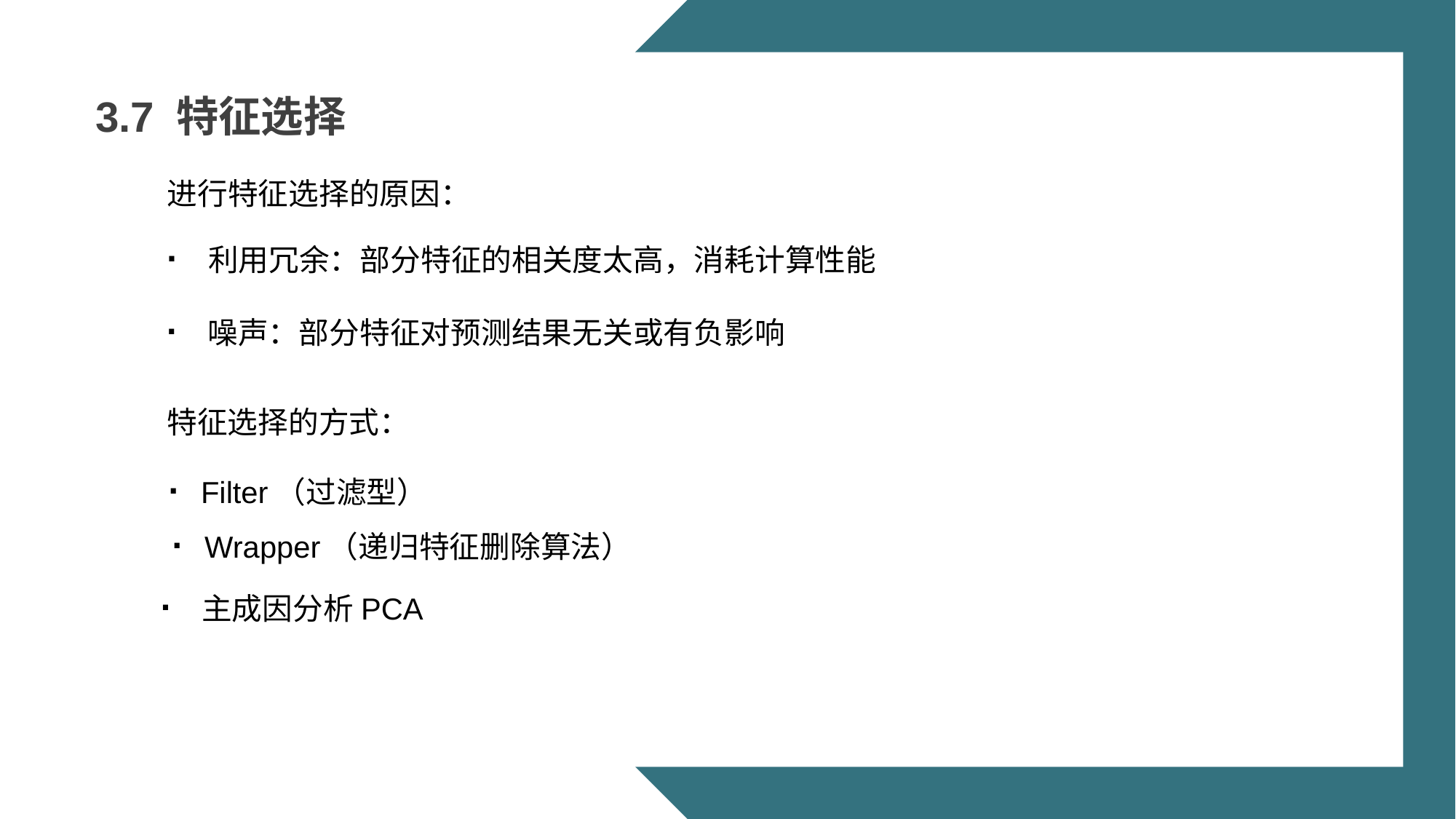

3.7 特征选择
进行特征选择的原因：
·  利用冗余：部分特征的相关度太高，消耗计算性能
·  噪声：部分特征对预测结果无关或有负影响
特征选择的方式：
·  Filter（过滤型）
·  Wrapper（递归特征删除算法）
·  主成因分析PCA